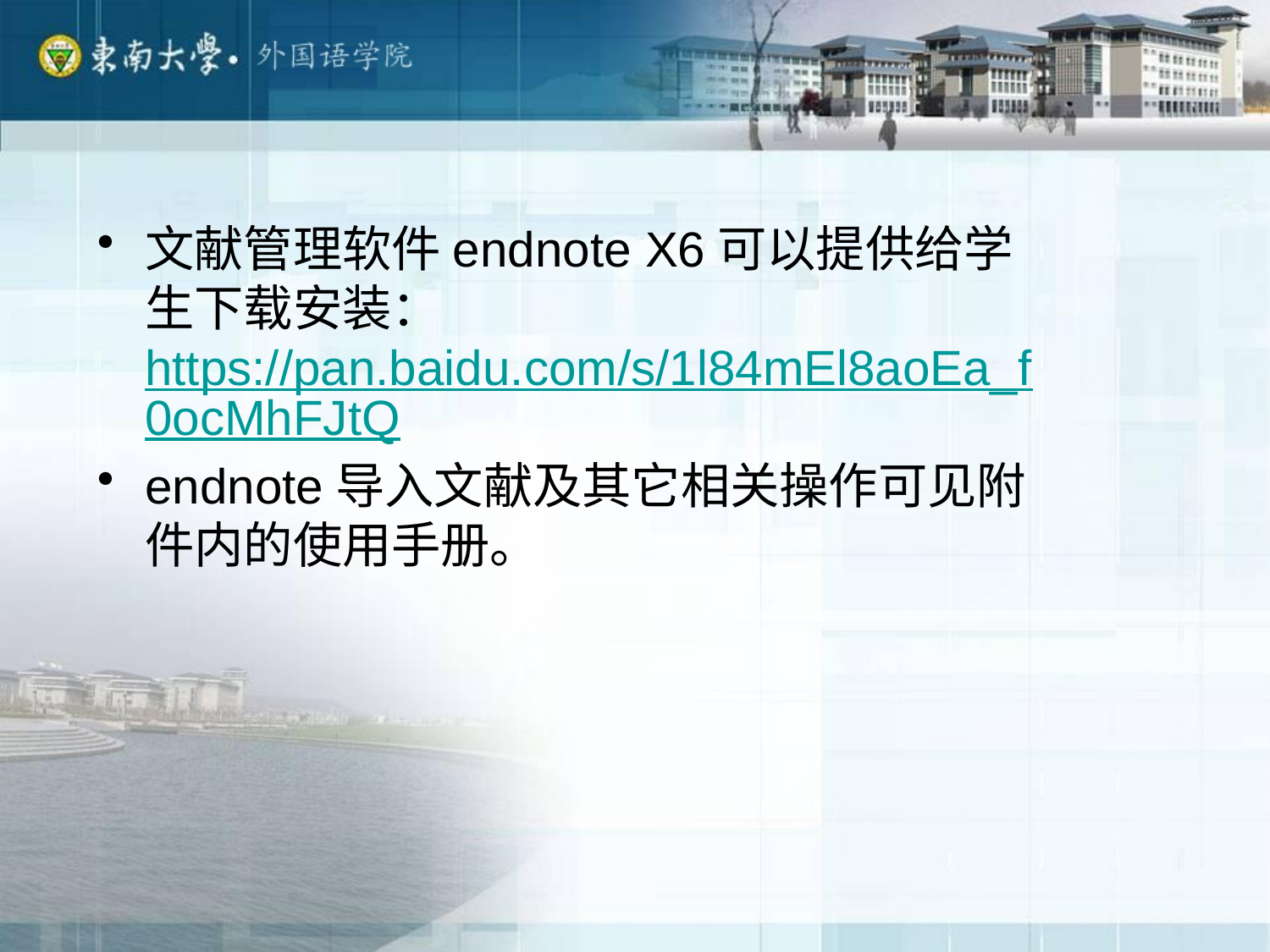

#
文献管理软件endnote X6可以提供给学生下载安装：https://pan.baidu.com/s/1l84mEl8aoEa_f0ocMhFJtQ
endnote导入文献及其它相关操作可见附件内的使用手册。